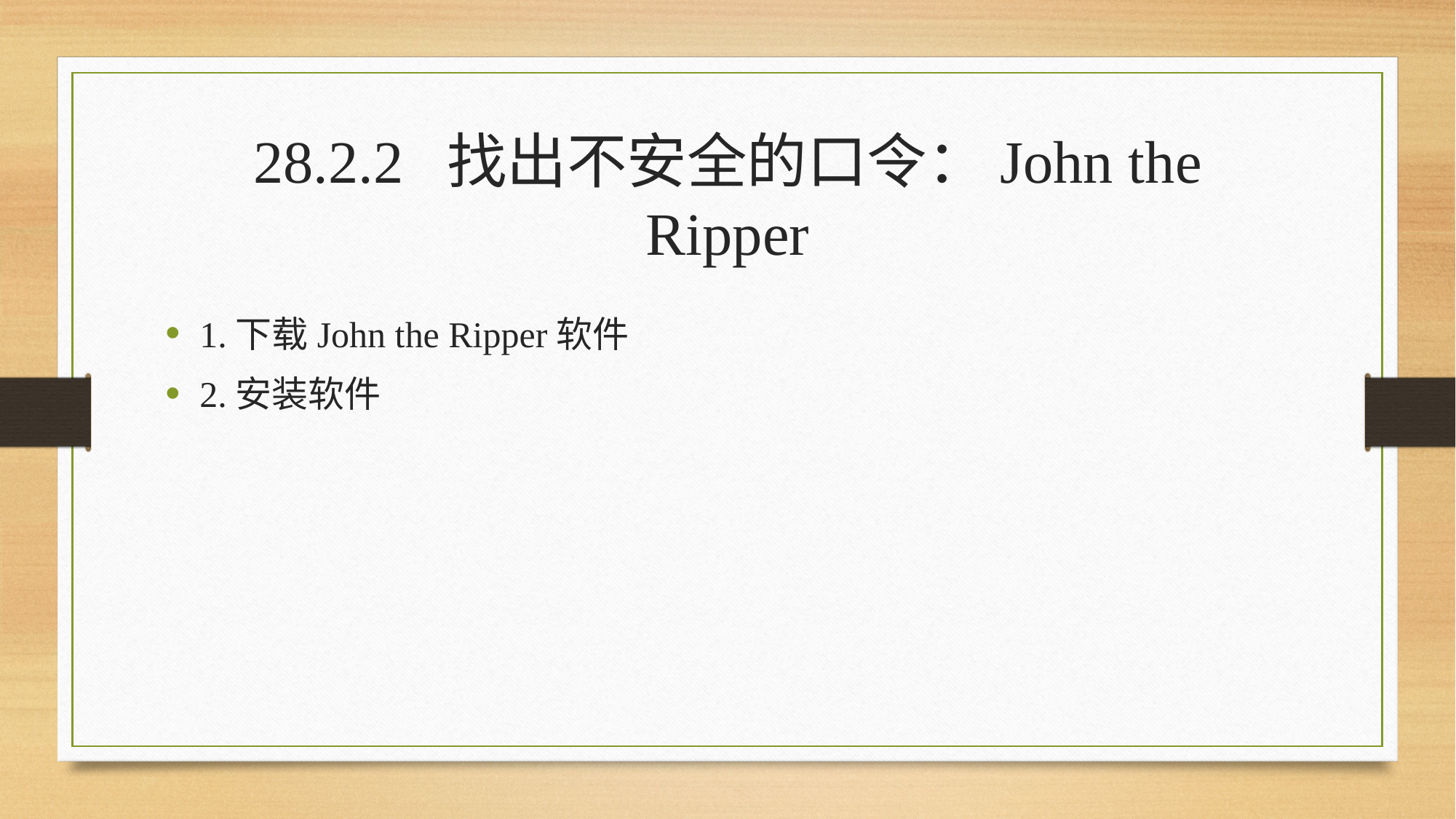

# 28.2.2  找出不安全的口令：John the Ripper
1.下载John the Ripper软件
2.安装软件